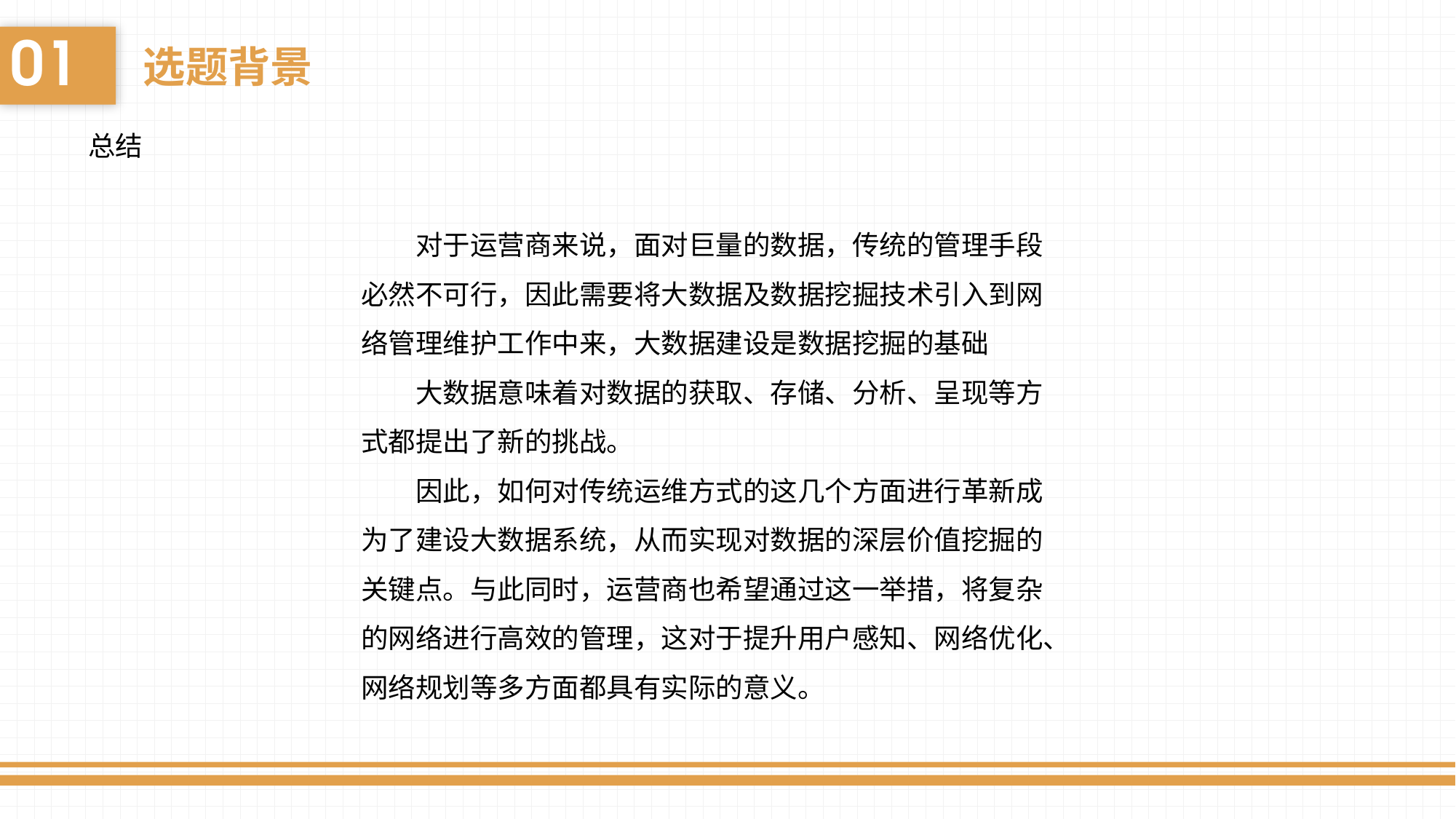

01
选题背景
总结
对于运营商来说，面对巨量的数据，传统的管理手段必然不可行，因此需要将大数据及数据挖掘技术引入到网络管理维护工作中来，大数据建设是数据挖掘的基础
大数据意味着对数据的获取、存储、分析、呈现等方式都提出了新的挑战。
因此，如何对传统运维方式的这几个方面进行革新成为了建设大数据系统，从而实现对数据的深层价值挖掘的关键点。与此同时，运营商也希望通过这一举措，将复杂的网络进行高效的管理，这对于提升用户感知、网络优化、网络规划等多方面都具有实际的意义。